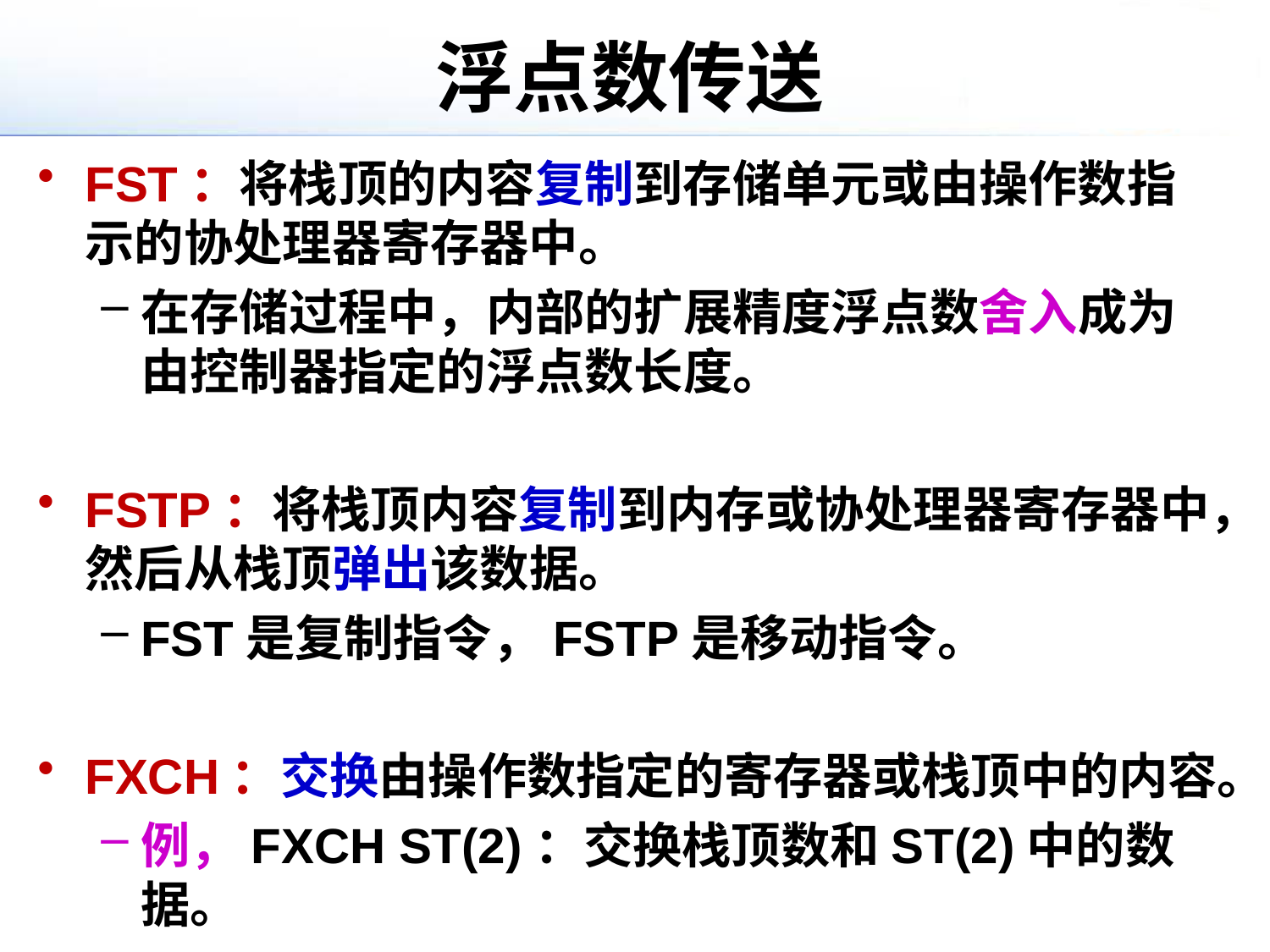

# 浮点数传送
FST：将栈顶的内容复制到存储单元或由操作数指示的协处理器寄存器中。
在存储过程中，内部的扩展精度浮点数舍入成为由控制器指定的浮点数长度。

FSTP：将栈顶内容复制到内存或协处理器寄存器中，然后从栈顶弹出该数据。
FST是复制指令，FSTP是移动指令。

FXCH：交换由操作数指定的寄存器或栈顶中的内容。
例，FXCH ST(2)：交换栈顶数和ST(2)中的数据。